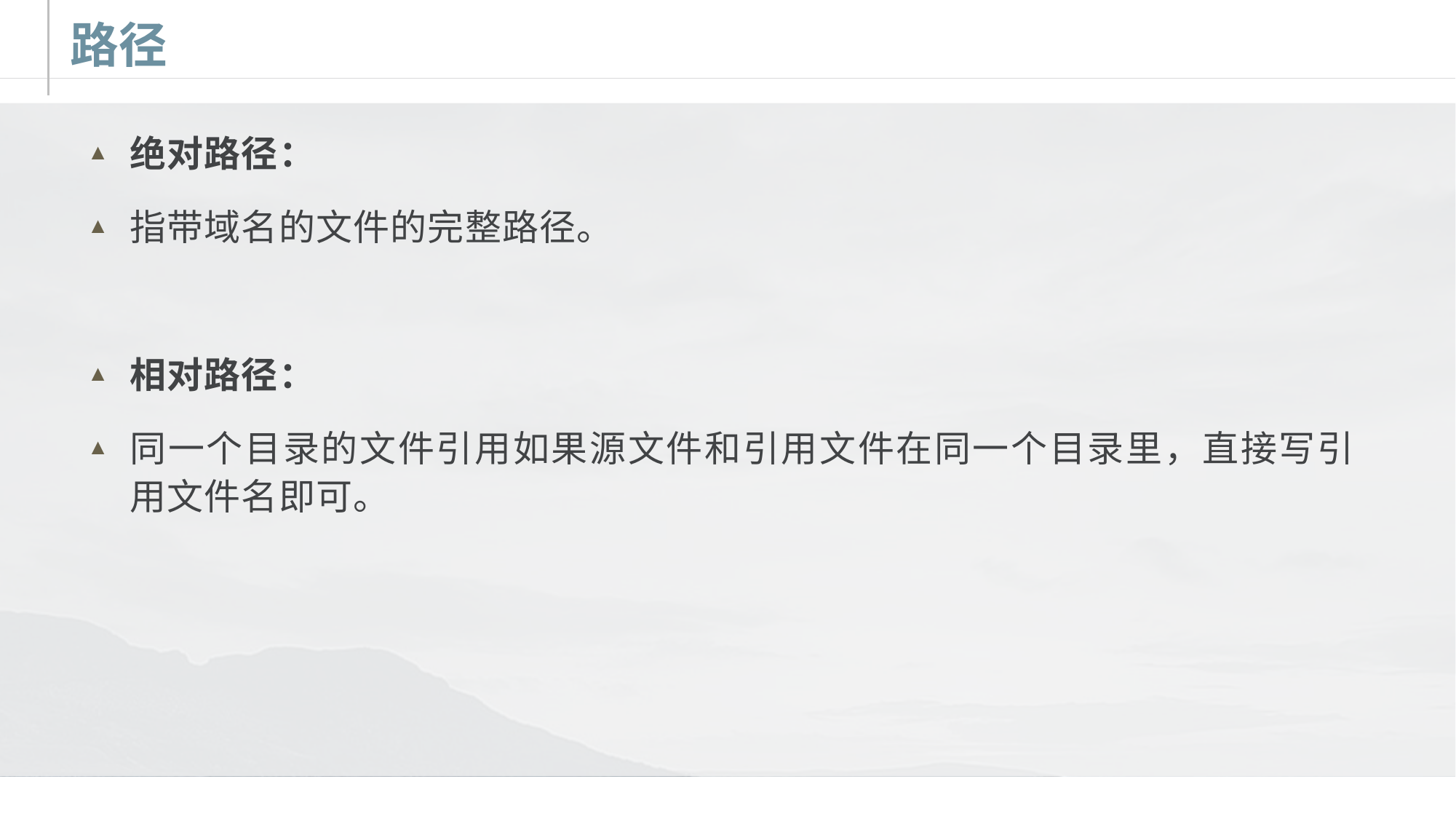

# 路径
绝对路径：
指带域名的文件的完整路径。

相对路径：
同一个目录的文件引用如果源文件和引用文件在同一个目录里，直接写引用文件名即可。